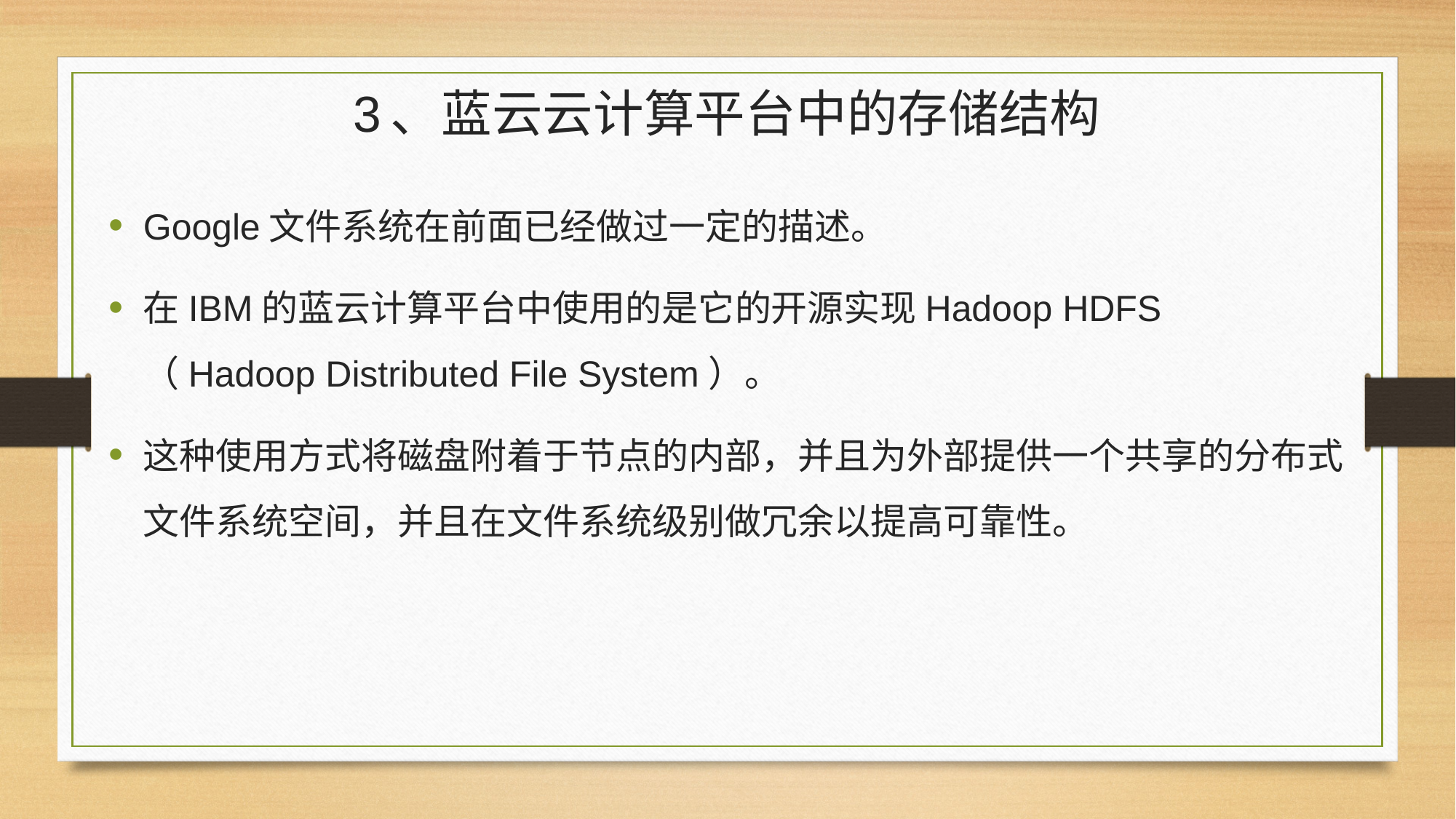

# 3、蓝云云计算平台中的存储结构
Google文件系统在前面已经做过一定的描述。
在IBM的蓝云计算平台中使用的是它的开源实现Hadoop HDFS （Hadoop Distributed File System）。
这种使用方式将磁盘附着于节点的内部，并且为外部提供一个共享的分布式文件系统空间，并且在文件系统级别做冗余以提高可靠性。